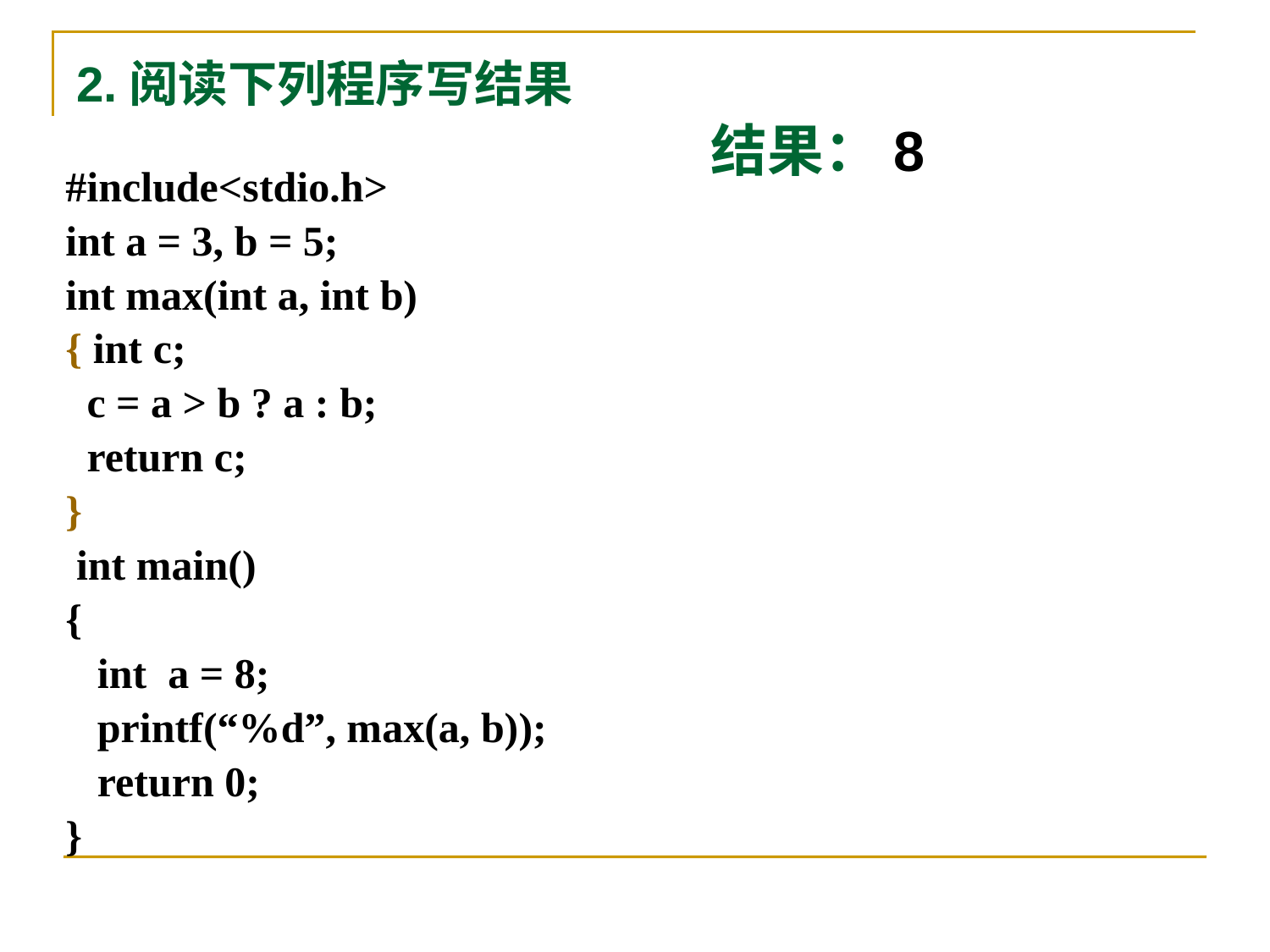

# 2.阅读下列程序写结果
结果：8

#include<stdio.h>
int a = 3, b = 5;
int max(int a, int b)
{ int c;
  c = a > b ? a : b;
  return c;
}
 int main()
{
   int  a = 8;
   printf(“%d”, max(a, b));
   return 0;
}